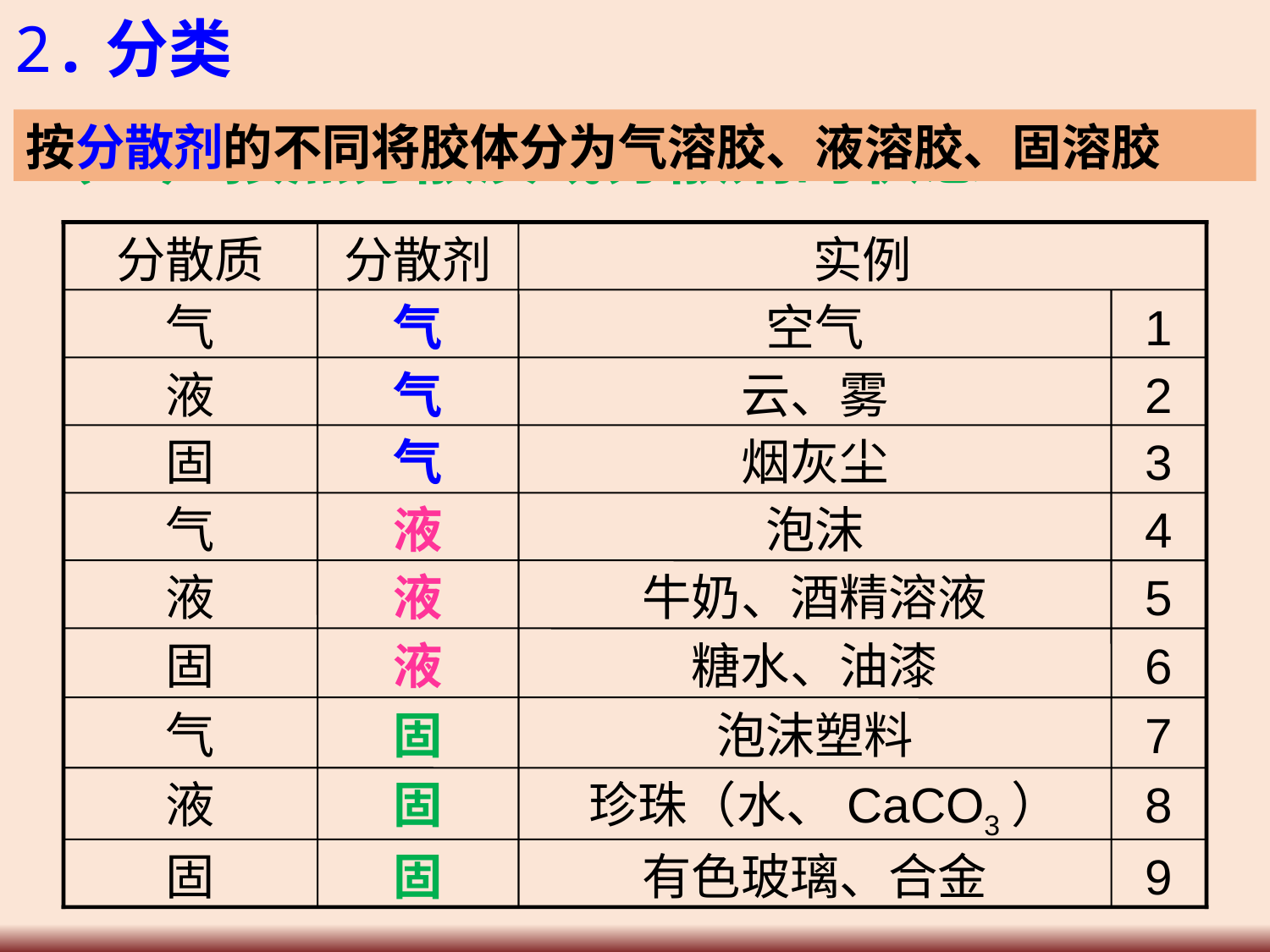

2.分类
按分散剂的不同将胶体分为气溶胶、液溶胶、固溶胶
（1）按照分散质或分散剂的状态
分散质

分散剂

实例

气

气
空气
1

液

气
云、雾
2
固

气
烟灰尘
3
气

液
泡沫
4
液

液
牛奶、酒精溶液
5
固

液
糖水、油漆
6
气

固
泡沫塑料
7
液

固
珍珠（水、CaCO3）
8
固

固
有色玻璃、合金
9